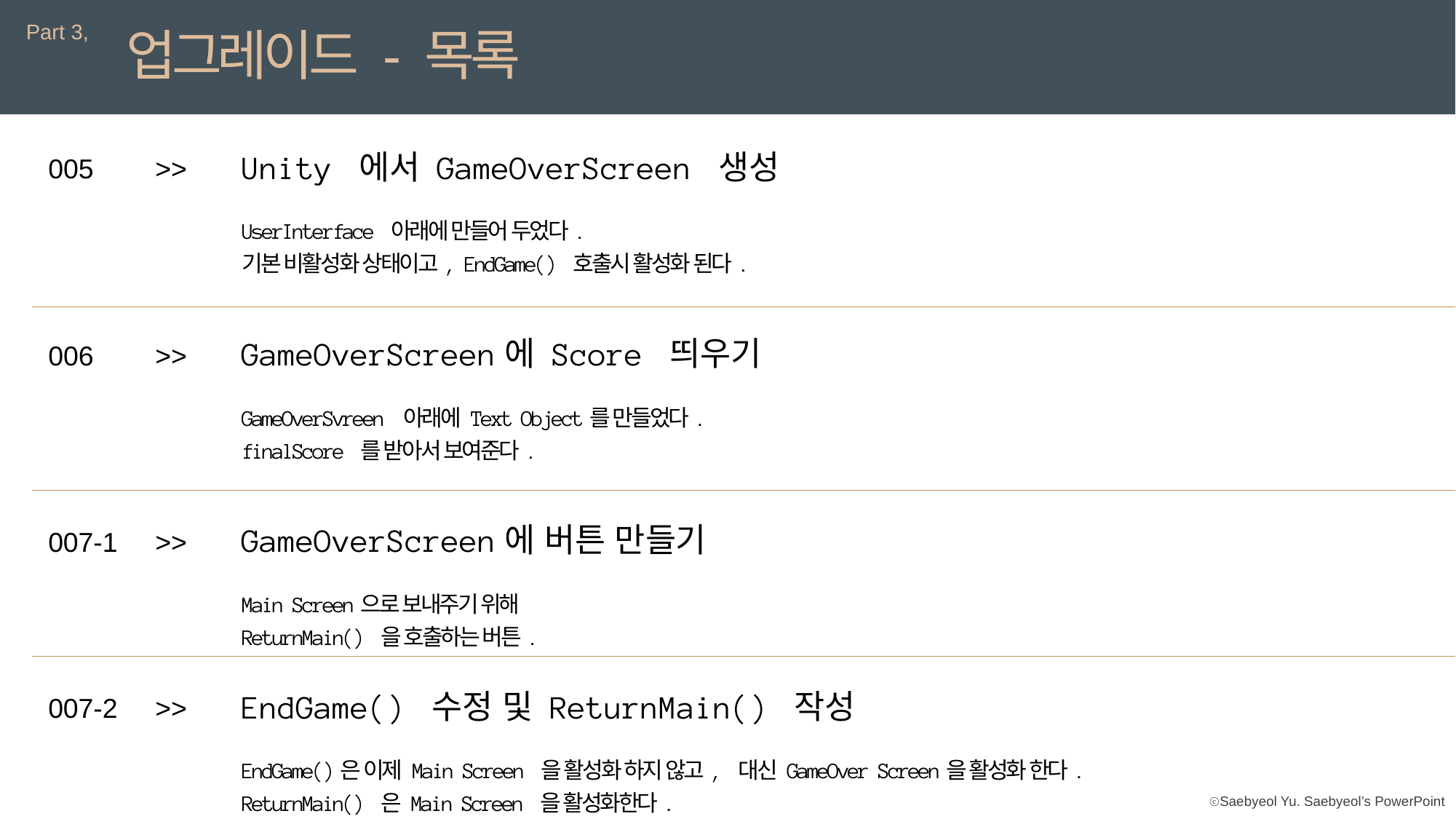

Part 3,
업그레이드 - 목록
Unity 에서 GameOverScreen 생성
005
>>
UserInterface 아래에 만들어 두었다.
기본 비활성화 상태이고, EndGame() 호출시 활성화 된다.
GameOverScreen에 Score 띄우기
006
>>
GameOverSvreen 아래에 Text Object를 만들었다.
finalScore 를 받아서 보여준다.
GameOverScreen에 버튼 만들기
007-1
>>
Main Screen으로 보내주기 위해
ReturnMain() 을 호출하는 버튼.
EndGame() 수정 및 ReturnMain() 작성
007-2
>>
EndGame()은 이제 Main Screen 을 활성화 하지 않고, 대신 GameOver Screen을 활성화 한다.
ReturnMain() 은 Main Screen 을 활성화한다.